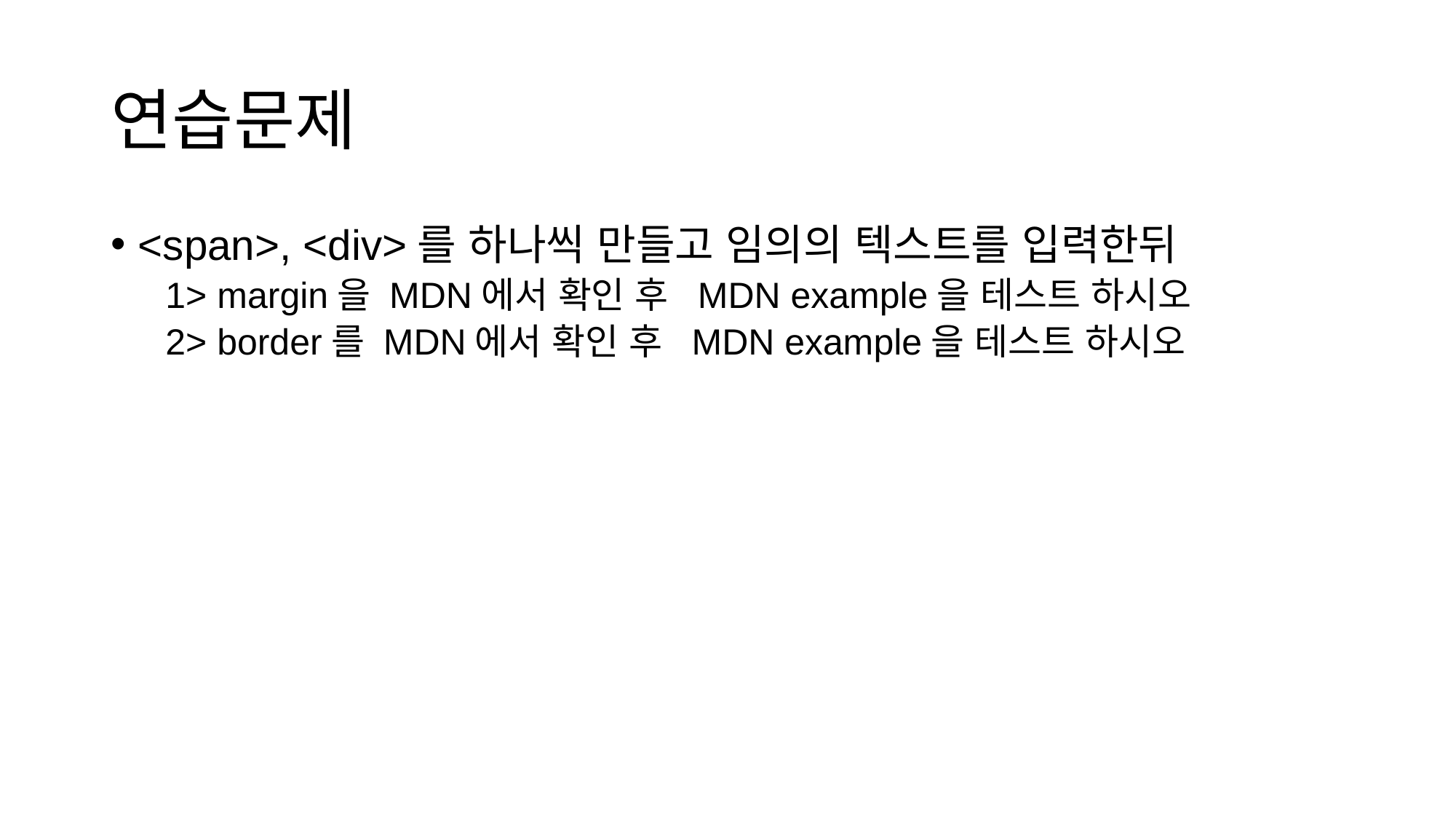

# 연습문제
<span>, <div>를 하나씩 만들고 임의의 텍스트를 입력한뒤
1> margin을 MDN에서 확인 후  MDN example을 테스트 하시오
2> border를 MDN에서 확인 후  MDN example을 테스트 하시오